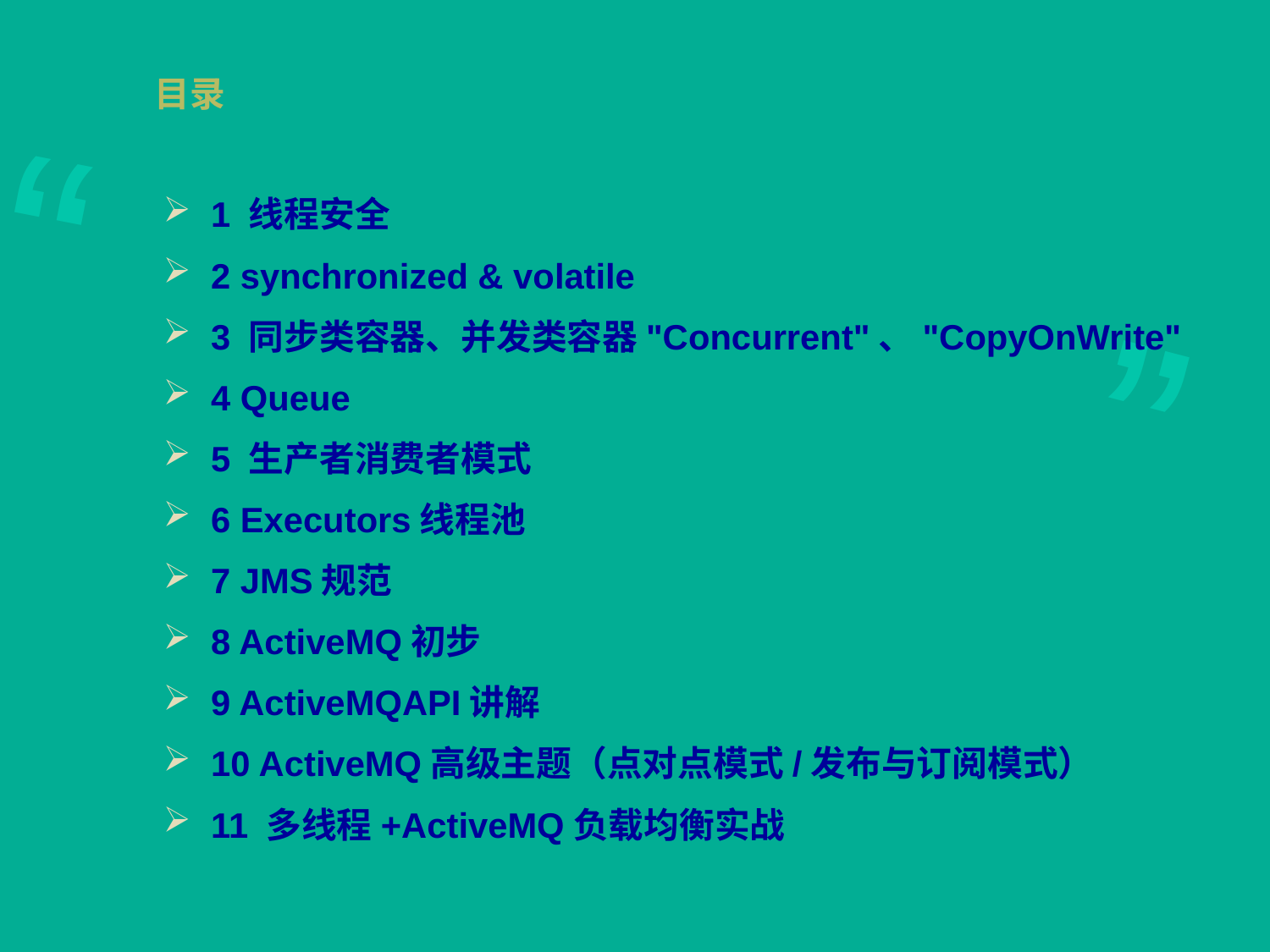

# 目录
1 线程安全
2 synchronized & volatile
3 同步类容器、并发类容器"Concurrent"、"CopyOnWrite"
4 Queue
5 生产者消费者模式
6 Executors线程池
7 JMS规范
8 ActiveMQ初步
9 ActiveMQAPI讲解
10 ActiveMQ高级主题（点对点模式/发布与订阅模式）
11 多线程+ActiveMQ负载均衡实战